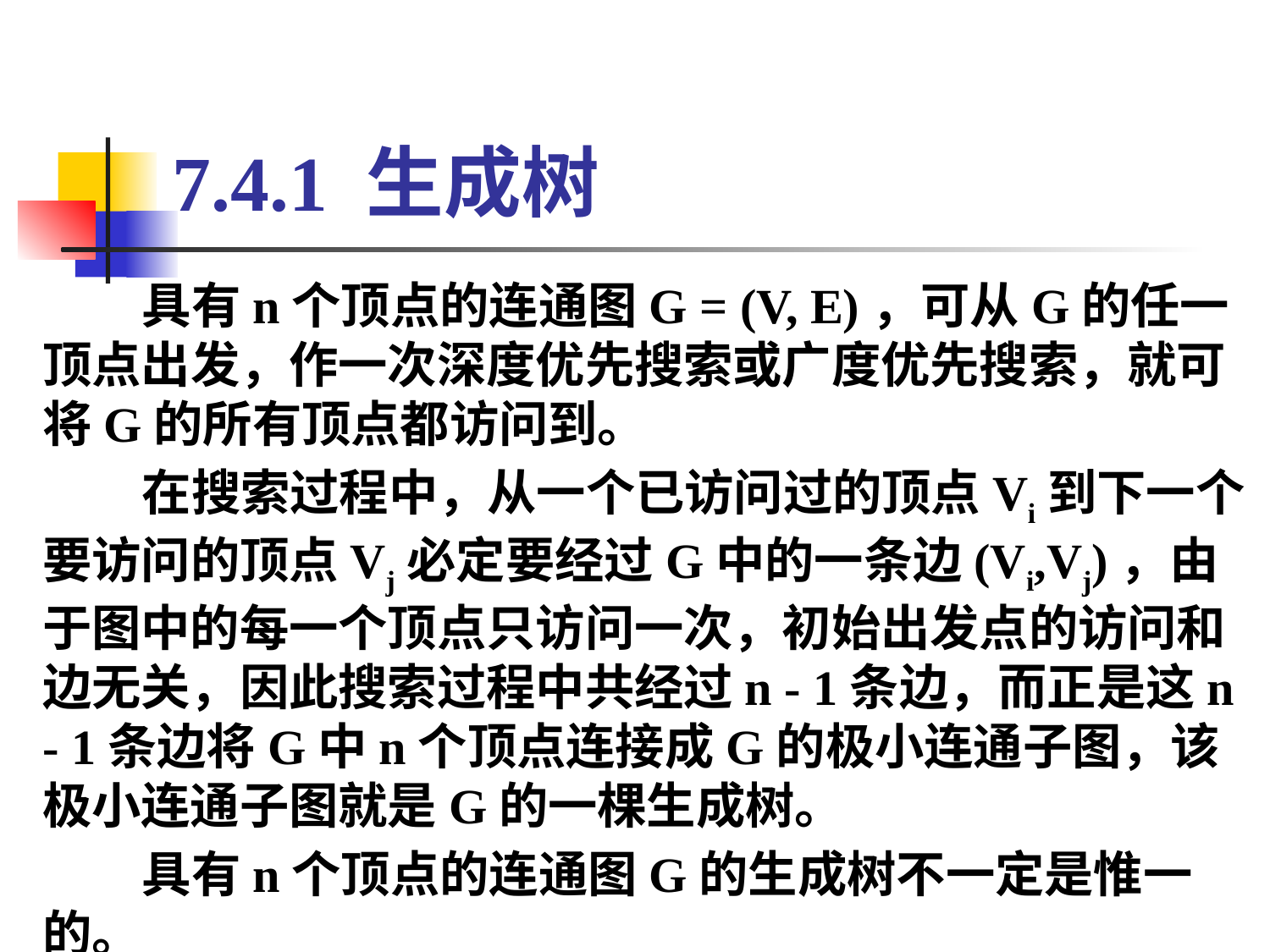

# 7.4.1 生成树
具有n个顶点的连通图G = (V, E)，可从G的任一顶点出发，作一次深度优先搜索或广度优先搜索，就可将G的所有顶点都访问到。
在搜索过程中，从一个已访问过的顶点Vi到下一个要访问的顶点Vj必定要经过G中的一条边(Vi,Vj)，由于图中的每一个顶点只访问一次，初始出发点的访问和边无关，因此搜索过程中共经过n - 1条边，而正是这n - 1条边将G中n个顶点连接成G的极小连通子图，该极小连通子图就是G的一棵生成树。
具有n个顶点的连通图G的生成树不一定是惟一的。

77